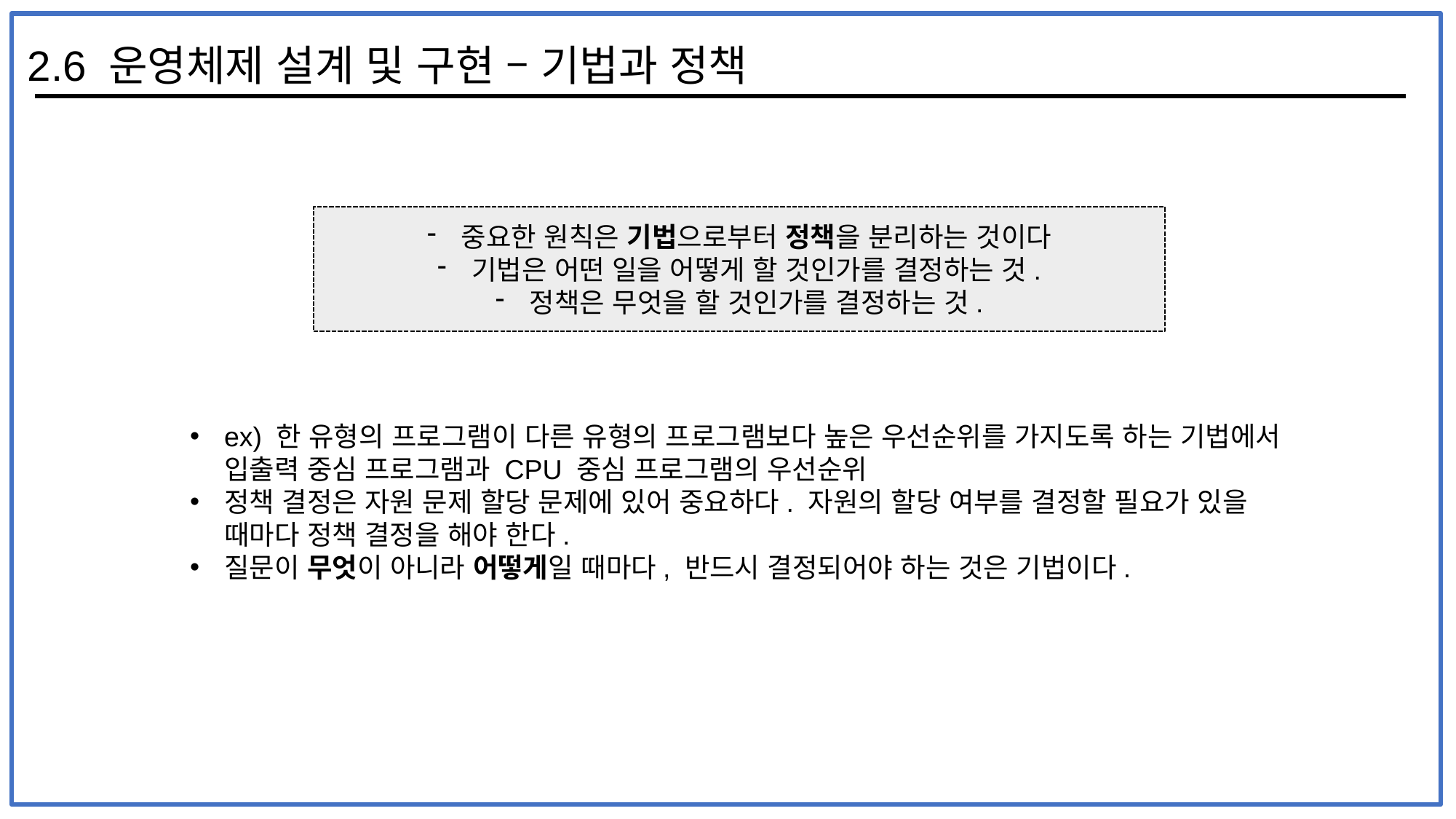

2.6 운영체제 설계 및 구현 – 기법과 정책
중요한 원칙은 기법으로부터 정책을 분리하는 것이다
기법은 어떤 일을 어떻게 할 것인가를 결정하는 것.
정책은 무엇을 할 것인가를 결정하는 것.
ex) 한 유형의 프로그램이 다른 유형의 프로그램보다 높은 우선순위를 가지도록 하는 기법에서 입출력 중심 프로그램과 CPU 중심 프로그램의 우선순위
정책 결정은 자원 문제 할당 문제에 있어 중요하다. 자원의 할당 여부를 결정할 필요가 있을 때마다 정책 결정을 해야 한다.
질문이 무엇이 아니라 어떻게일 때마다, 반드시 결정되어야 하는 것은 기법이다.